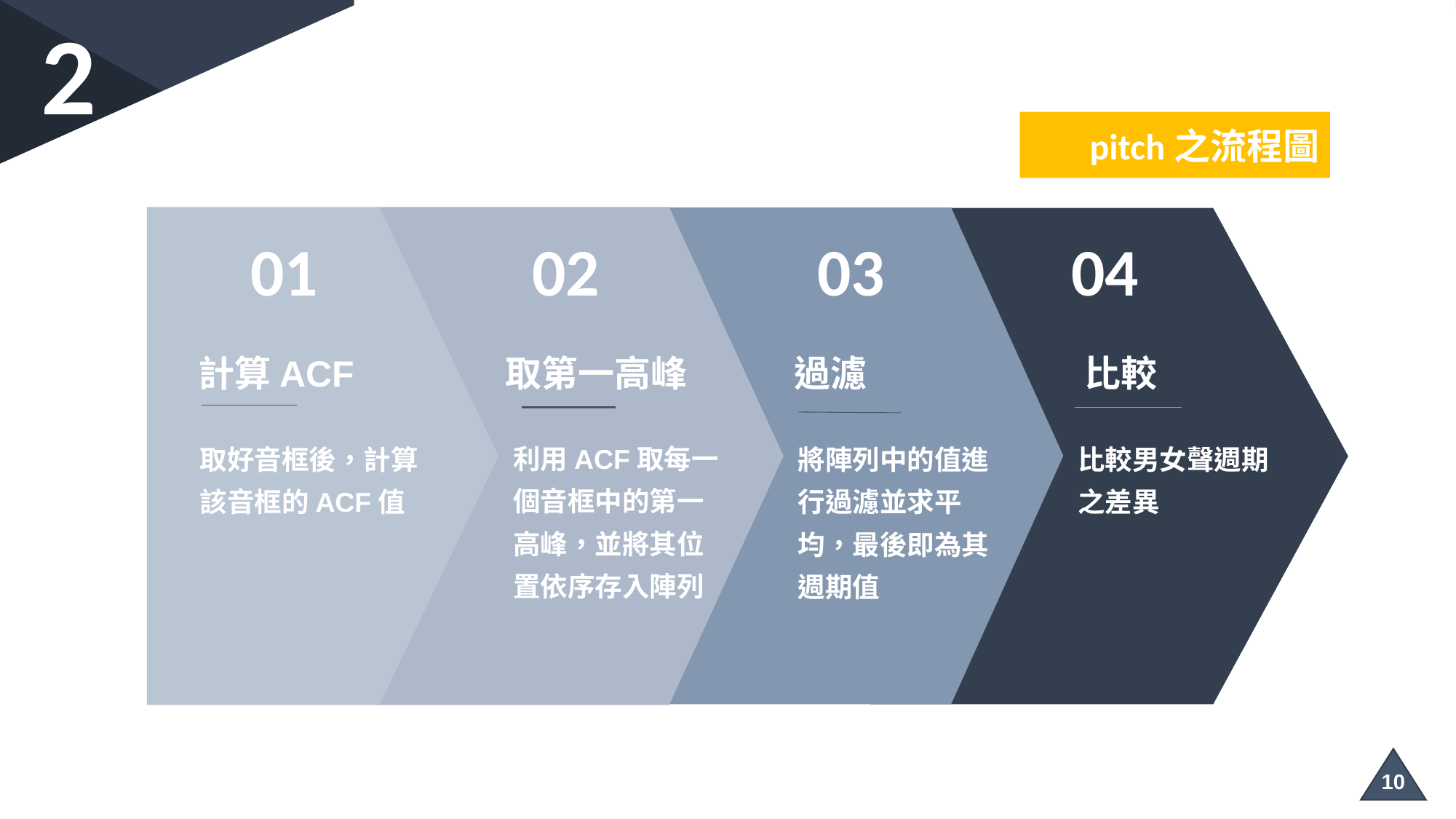

2
     pitch之流程圖

01
02
03
04
計算ACF
取第一高峰
過濾
比較
利用ACF取每一個音框中的第一高峰，並將其位置依序存入陣列
取好音框後，計算該音框的ACF值
將陣列中的值進行過濾並求平均，最後即為其週期值
比較男女聲週期之差異

10